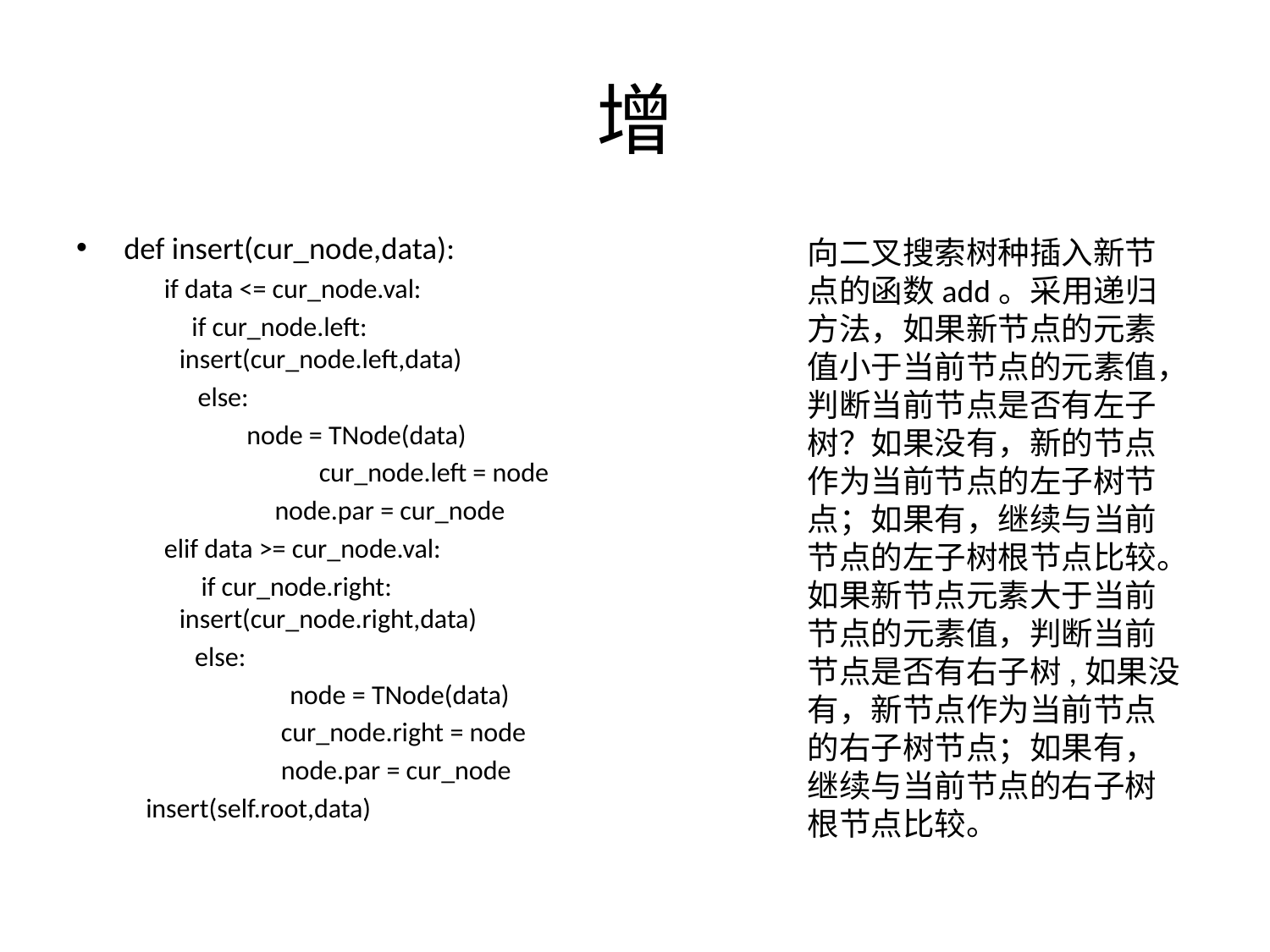

# 增
def insert(cur_node,data):
    if data <= cur_node.val:
		  if cur_node.left:                        			           insert(cur_node.left,data)
	   else:
		           node = TNode(data)
	 	 	cur_node.left = node
                      node.par = cur_node
    elif data >= cur_node.val:
          if cur_node.right:                        						insert(cur_node.right,data)
         else:
	                  node = TNode(data)
                       cur_node.right = node
                       node.par = cur_node
 insert(self.root,data)
向二叉搜索树种插入新节点的函数add。采用递归方法，如果新节点的元素值小于当前节点的元素值，判断当前节点是否有左子树？如果没有，新的节点作为当前节点的左子树节点；如果有，继续与当前节点的左子树根节点比较。如果新节点元素大于当前节点的元素值，判断当前节点是否有右子树,如果没有，新节点作为当前节点的右子树节点；如果有，继续与当前节点的右子树根节点比较。